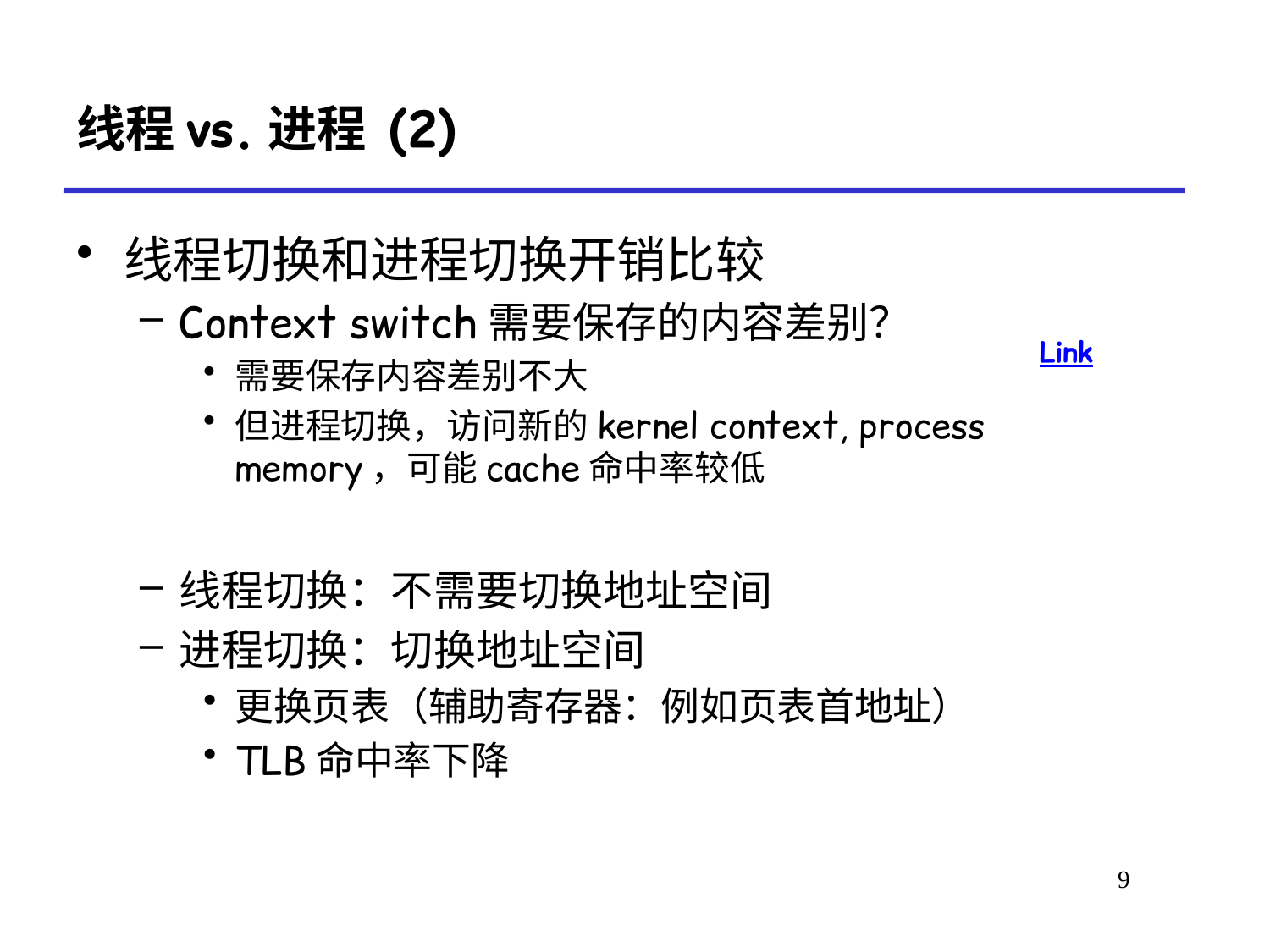

# 线程vs.进程 (2)
线程切换和进程切换开销比较
Context switch需要保存的内容差别？
需要保存内容差别不大
但进程切换，访问新的kernel context, process memory，可能cache命中率较低

线程切换：不需要切换地址空间
进程切换：切换地址空间
更换页表（辅助寄存器：例如页表首地址）
TLB命中率下降

Link
9